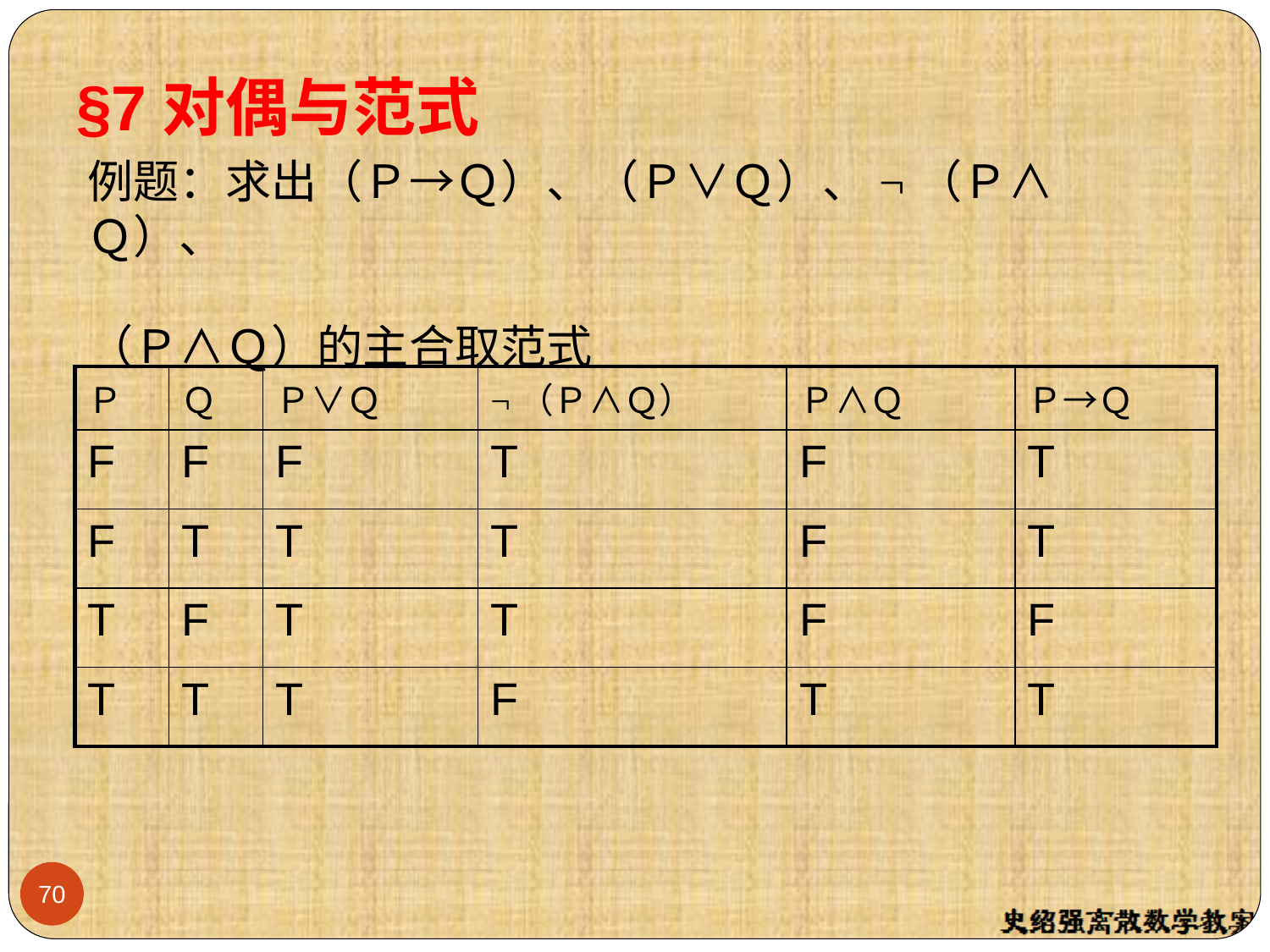

§7对偶与范式
例题：求出（Ｐ→Ｑ）、（Ｐ∨Ｑ）、¬（Ｐ∧Ｑ）、
（Ｐ∧Ｑ）的主合取范式
| Ｐ | Ｑ | Ｐ∨Ｑ | ¬（Ｐ∧Ｑ） | Ｐ∧Ｑ | Ｐ→Ｑ |
| --- | --- | --- | --- | --- | --- |
| F | F | F | T | F | T |
| F | T | T | T | F | T |
| T | F | T | T | F | F |
| T | T | T | F | T | T |

70